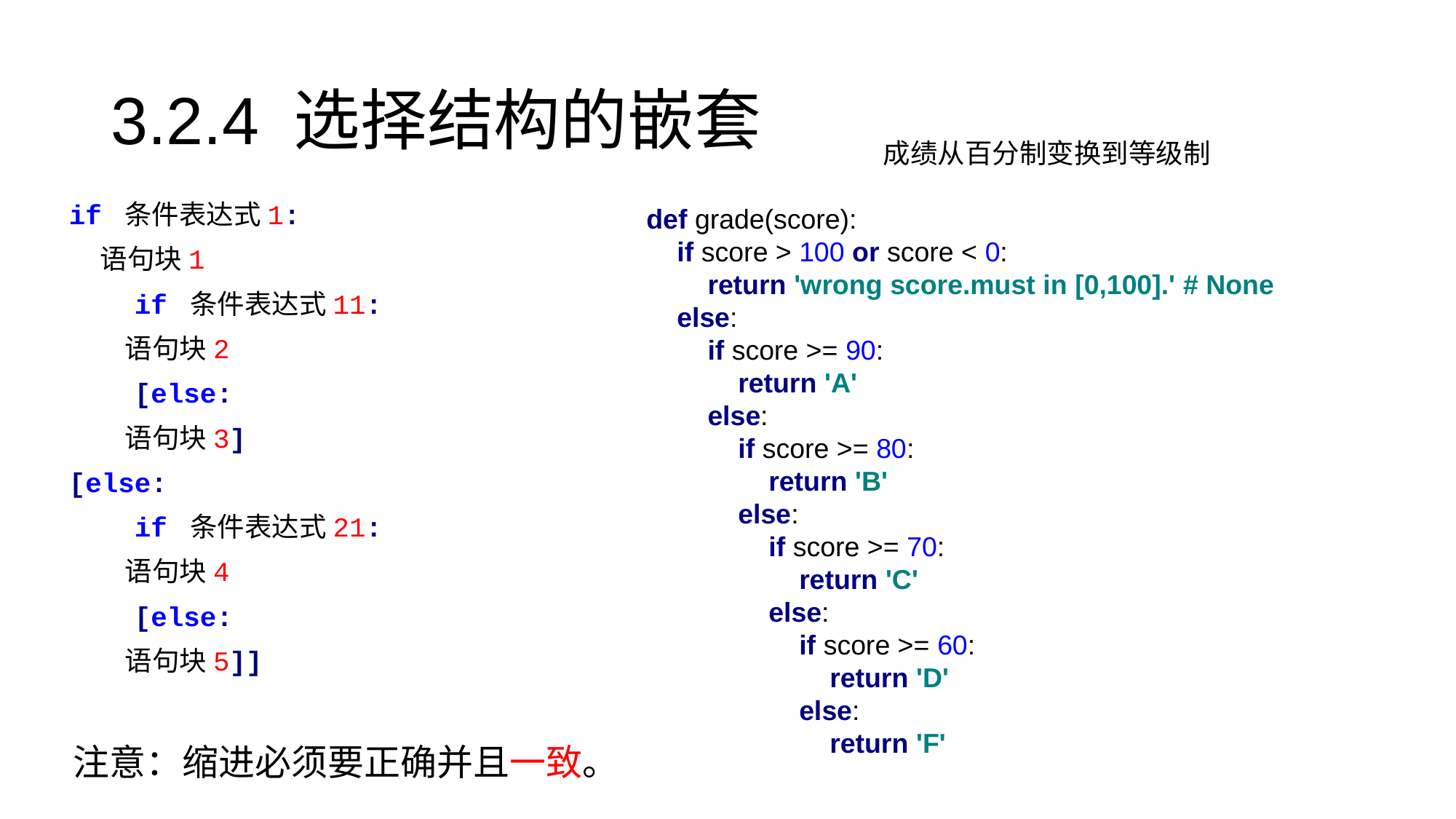

# 3.2.4 选择结构的嵌套
成绩从百分制变换到等级制
def grade(score):
    if score > 100 or score < 0:
        return 'wrong score.must in [0,100].' # None
    else:
        if score >= 90:
            return 'A'
        else:
            if score >= 80:
                return 'B'
            else:
                if score >= 70:
                    return 'C'
                else:
                    if score >= 60:
                        return 'D'
                    else:
                        return 'F'
if 条件表达式1:
    语句块1
    if 条件表达式11:
        语句块2
    [else:
        语句块3]
[else:
    if 条件表达式21:
        语句块4
    [else:
        语句块5]]

注意：缩进必须要正确并且一致。